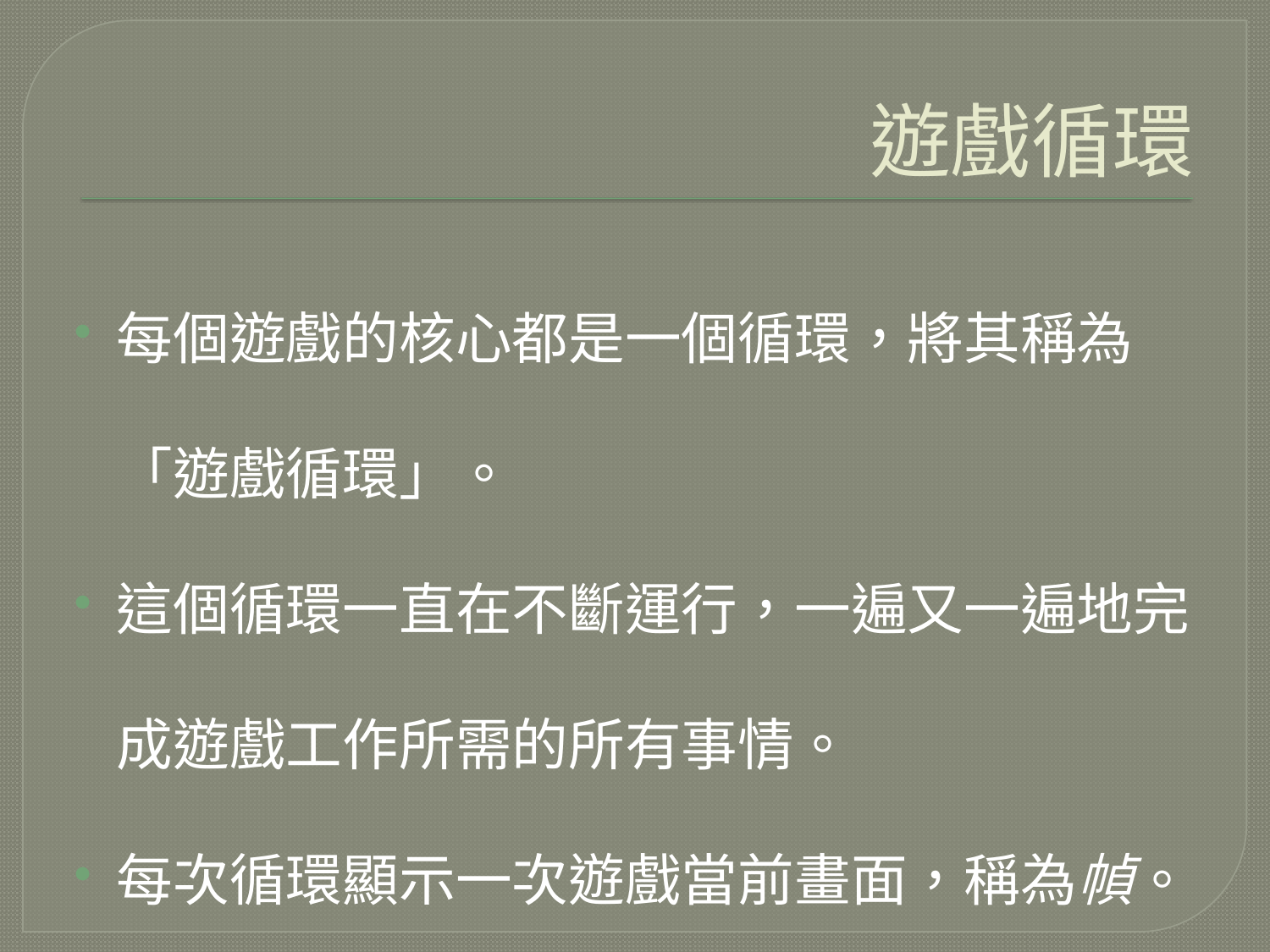

# 遊戲循環
每個遊戲的核心都是一個循環，將其稱為「遊戲循環」。
這個循環一直在不斷運行，一遍又一遍地完成遊戲工作所需的所有事情。
每次循環顯示一次遊戲當前畫面，稱為幀。